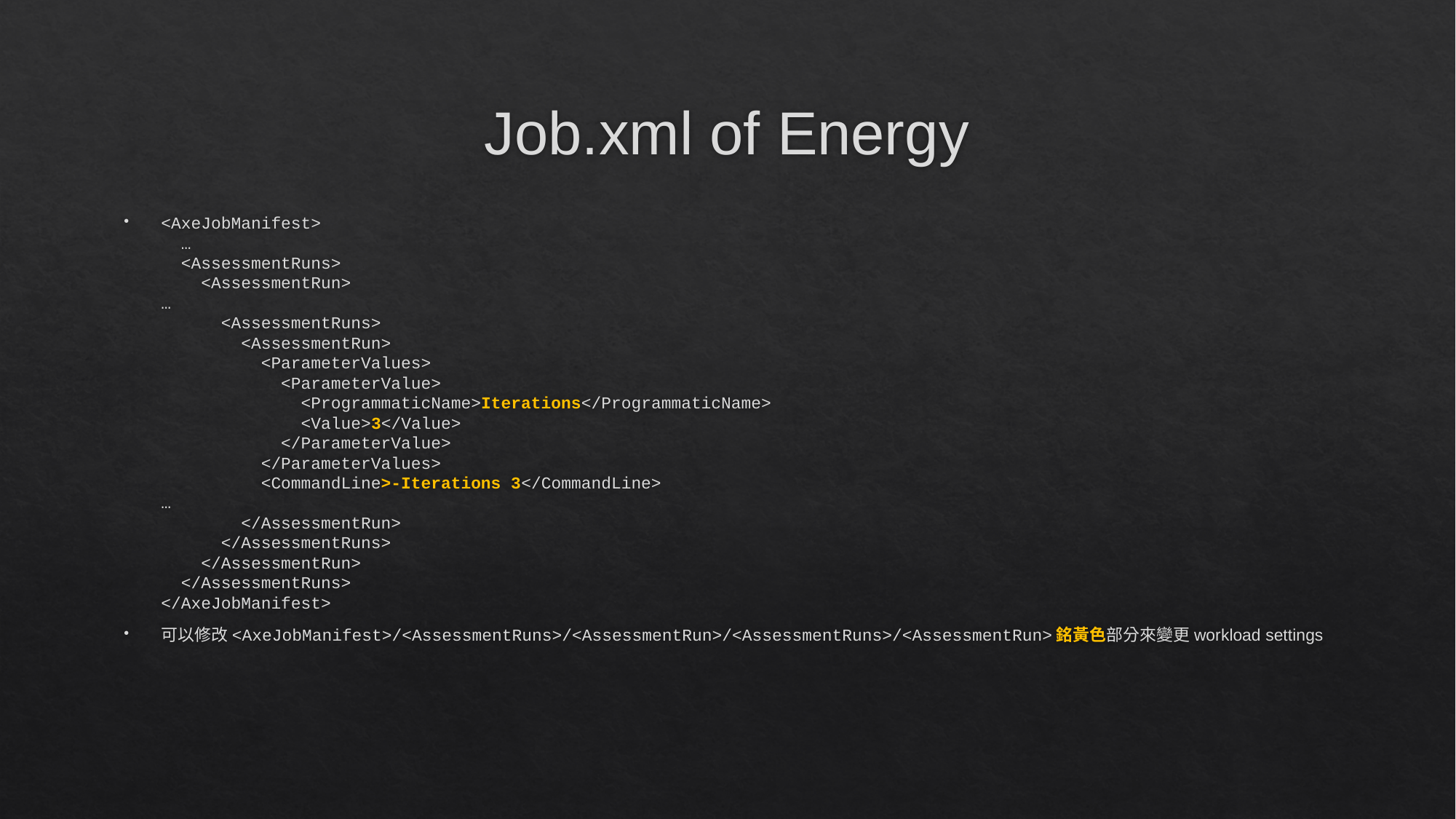

# Job.xml of Energy
<AxeJobManifest>
  …
  <AssessmentRuns>
    <AssessmentRun>
…
      <AssessmentRuns>
        <AssessmentRun>
          <ParameterValues>
            <ParameterValue>
              <ProgrammaticName>Iterations</ProgrammaticName>
              <Value>3</Value>
            </ParameterValue>
          </ParameterValues>
          <CommandLine>-Iterations 3</CommandLine>
…
        </AssessmentRun>
      </AssessmentRuns>
    </AssessmentRun>
  </AssessmentRuns>
</AxeJobManifest>
可以修改<AxeJobManifest>/<AssessmentRuns>/<AssessmentRun>/<AssessmentRuns>/<AssessmentRun>銘黃色部分來變更workload settings